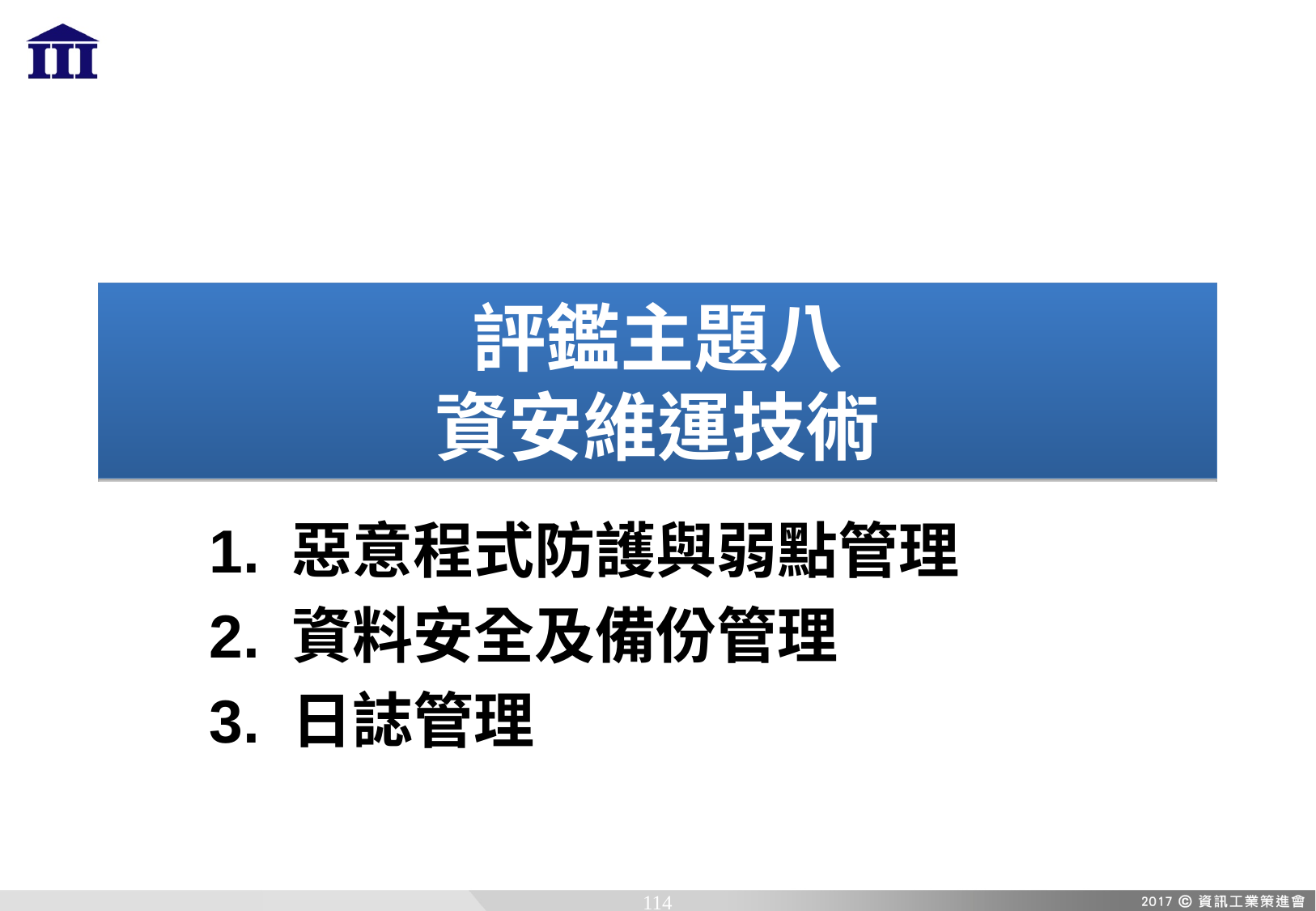

# 評鑑主題八 資安維運技術
1. 惡意程式防護與弱點管理
2. 資料安全及備份管理
3. 日誌管理
114